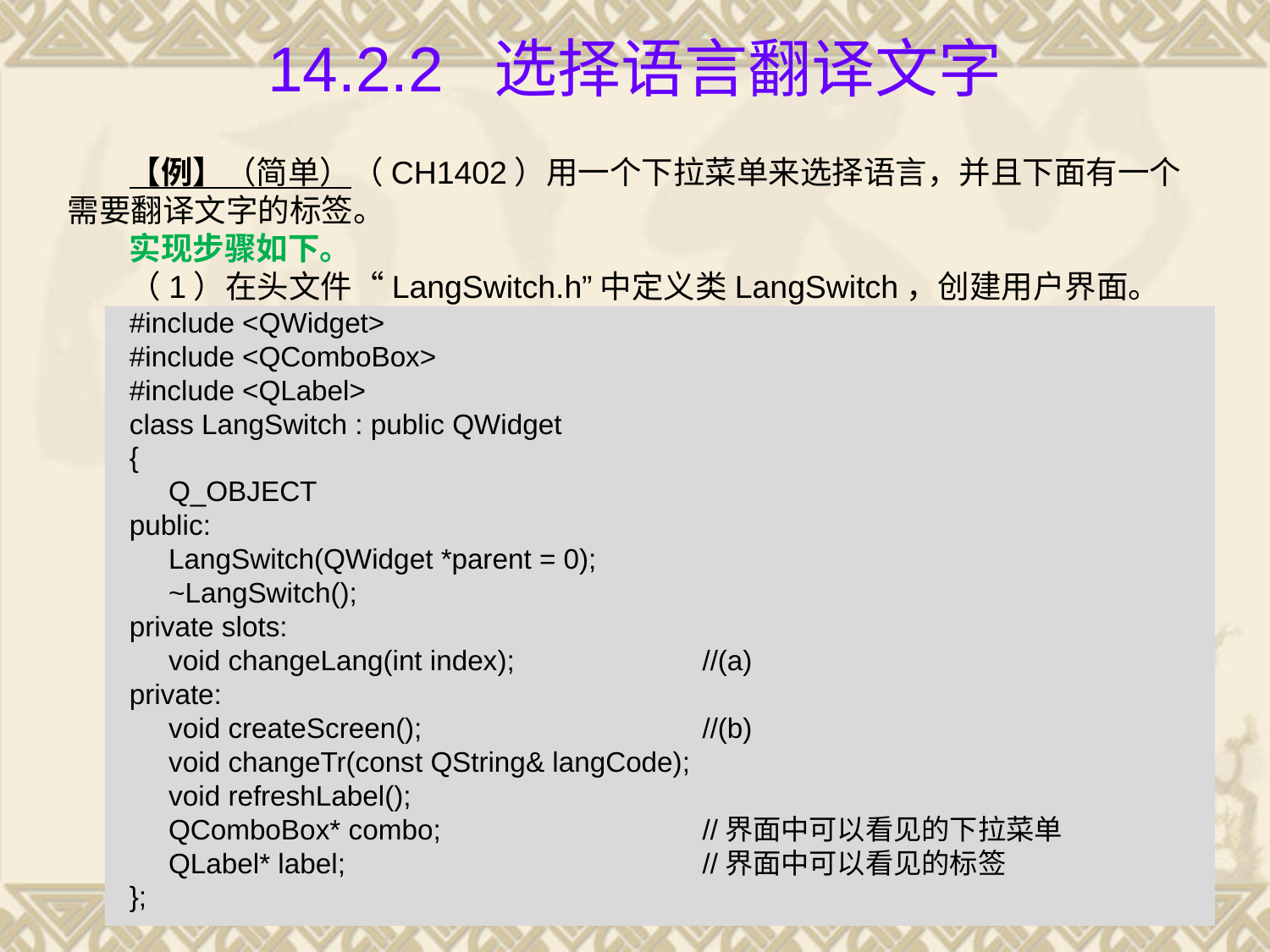

# 14.2.2  选择语言翻译文字
【例】（简单）（CH1402）用一个下拉菜单来选择语言，并且下面有一个需要翻译文字的标签。
实现步骤如下。
（1）在头文件“LangSwitch.h”中定义类LangSwitch，创建用户界面。
#include <QWidget>
#include <QComboBox>
#include <QLabel>
class LangSwitch : public QWidget
{
     Q_OBJECT
public:
     LangSwitch(QWidget *parent = 0);
     ~LangSwitch();
private slots:
     void changeLang(int index);		//(a)
private:
     void createScreen();			//(b)
     void changeTr(const QString& langCode);
     void refreshLabel();
     QComboBox* combo;			//界面中可以看见的下拉菜单
     QLabel* label;			//界面中可以看见的标签
};